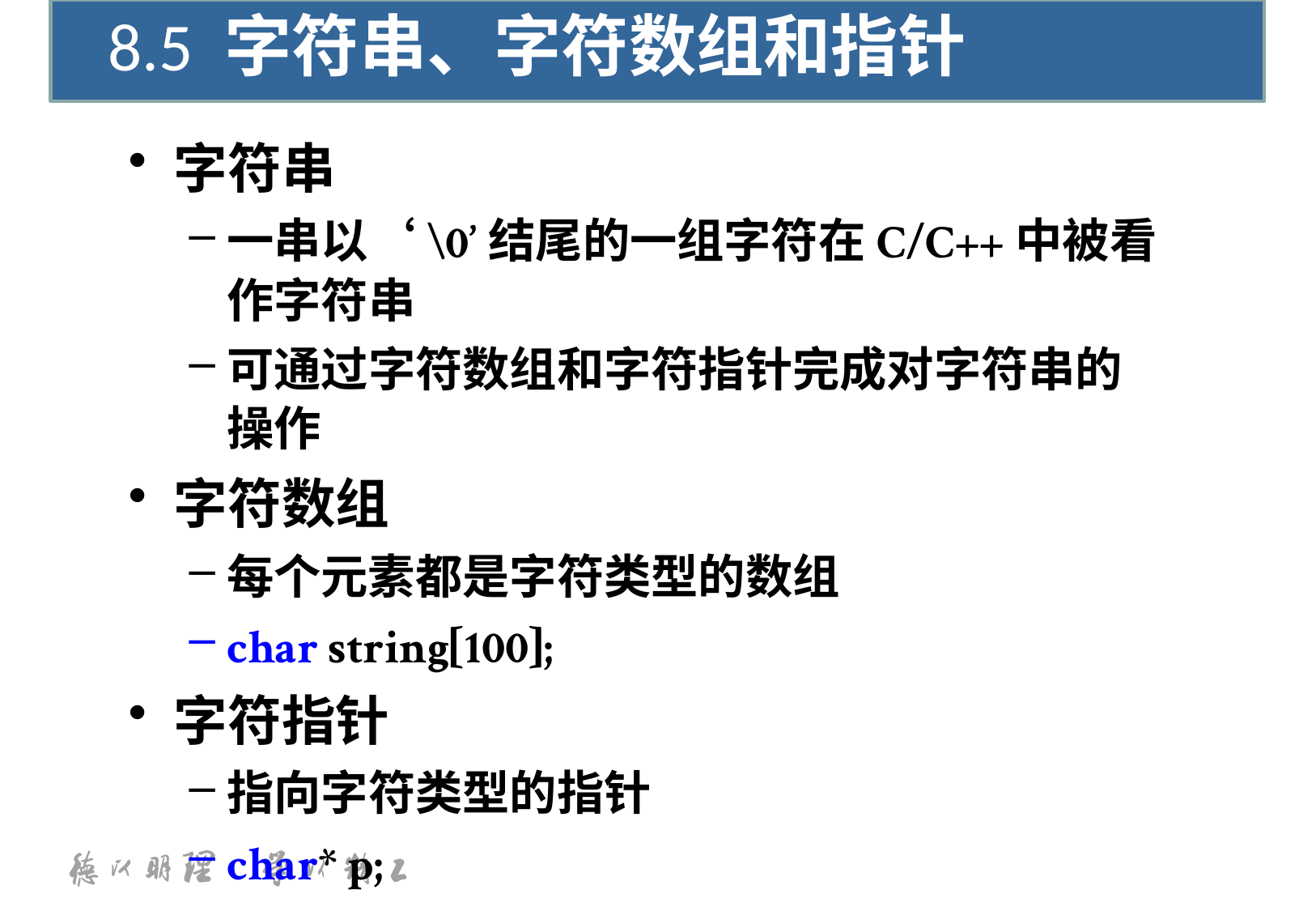

8.5 字符串、字符数组和指针
字符串
一串以‘\0’结尾的一组字符在C/C++中被看作字符串
可通过字符数组和字符指针完成对字符串的操作
字符数组
每个元素都是字符类型的数组
char string[100];
字符指针
指向字符类型的指针
char* p;
101